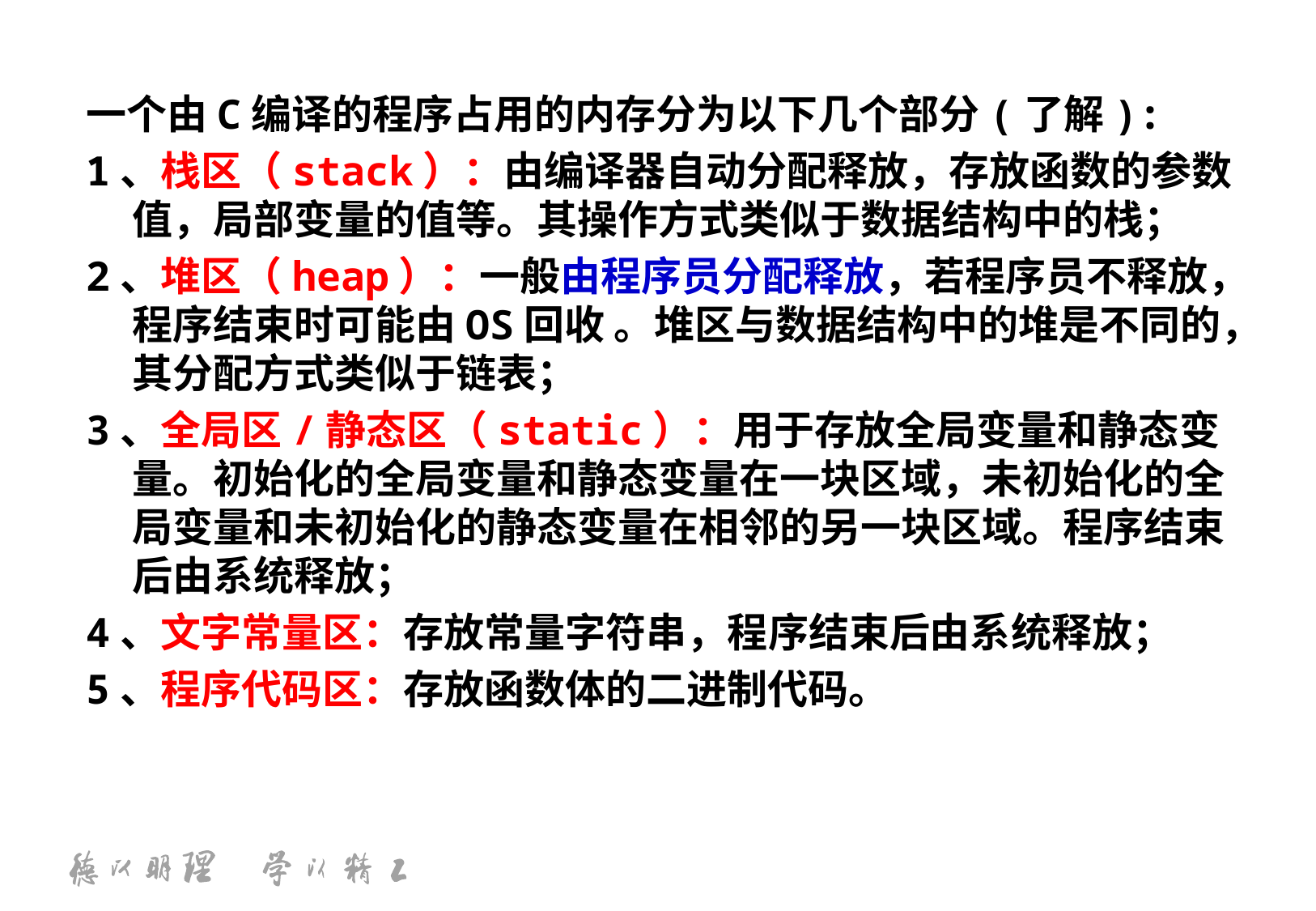

一个由C编译的程序占用的内存分为以下几个部分(了解):
1、栈区（stack）：由编译器自动分配释放，存放函数的参数值，局部变量的值等。其操作方式类似于数据结构中的栈；
2、堆区（heap）：一般由程序员分配释放，若程序员不释放，程序结束时可能由OS回收 。堆区与数据结构中的堆是不同的，其分配方式类似于链表；
3、全局区/静态区（static）：用于存放全局变量和静态变量。初始化的全局变量和静态变量在一块区域，未初始化的全局变量和未初始化的静态变量在相邻的另一块区域。程序结束后由系统释放；
4、文字常量区：存放常量字符串，程序结束后由系统释放；
5、程序代码区：存放函数体的二进制代码。
89